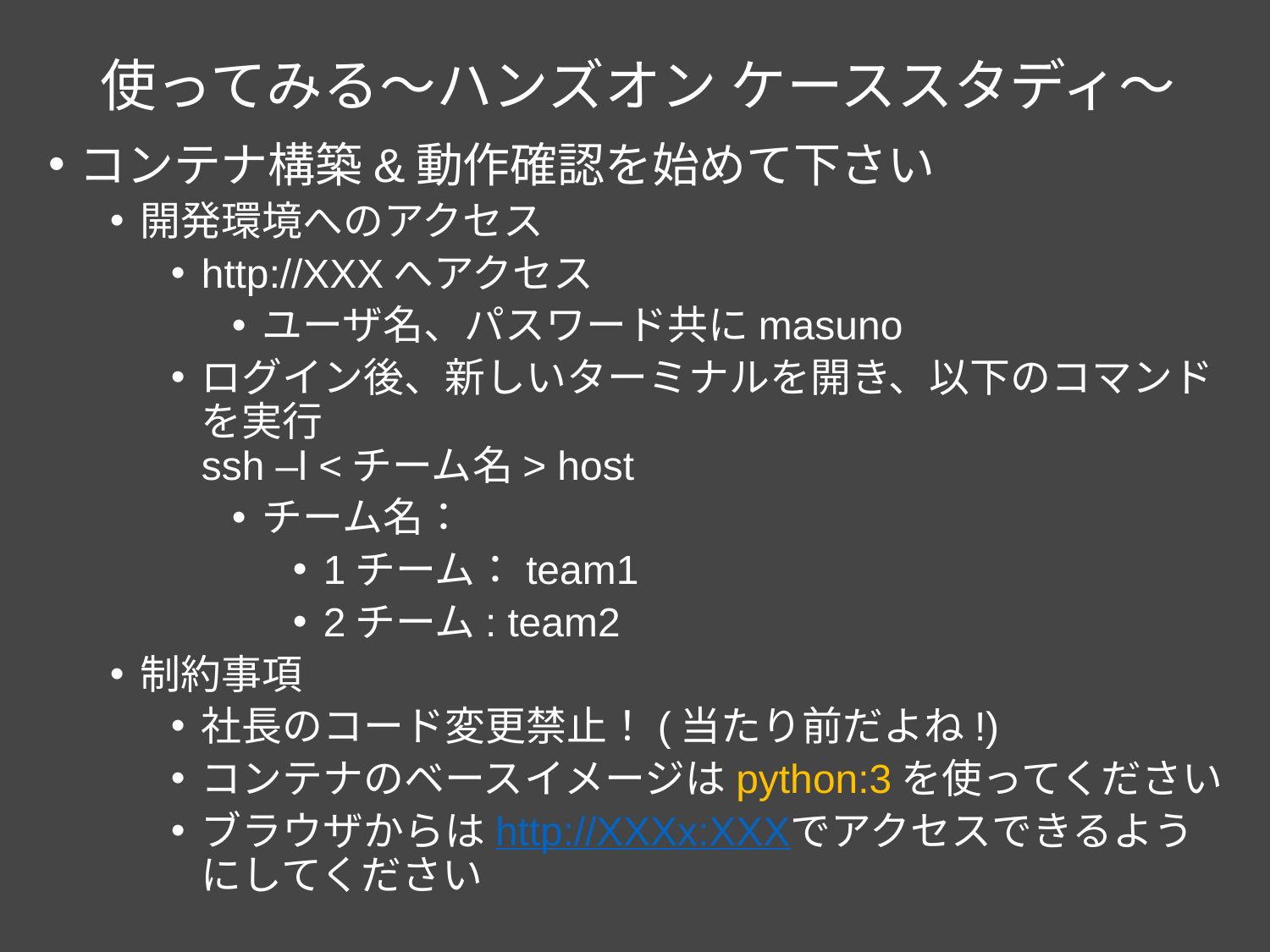

# 使ってみる～ハンズオン ケーススタディ～
コンテナ構築&動作確認を始めて下さい
開発環境へのアクセス
http://XXXへアクセス
ユーザ名、パスワード共にmasuno
ログイン後、新しいターミナルを開き、以下のコマンドを実行
ssh –l <チーム名> host
チーム名：
1チーム：team1
2チーム: team2
制約事項
社長のコード変更禁止！(当たり前だよね!)
コンテナのベースイメージはpython:3を使ってください
ブラウザからはhttp://XXXx:XXXでアクセスできるようにしてください